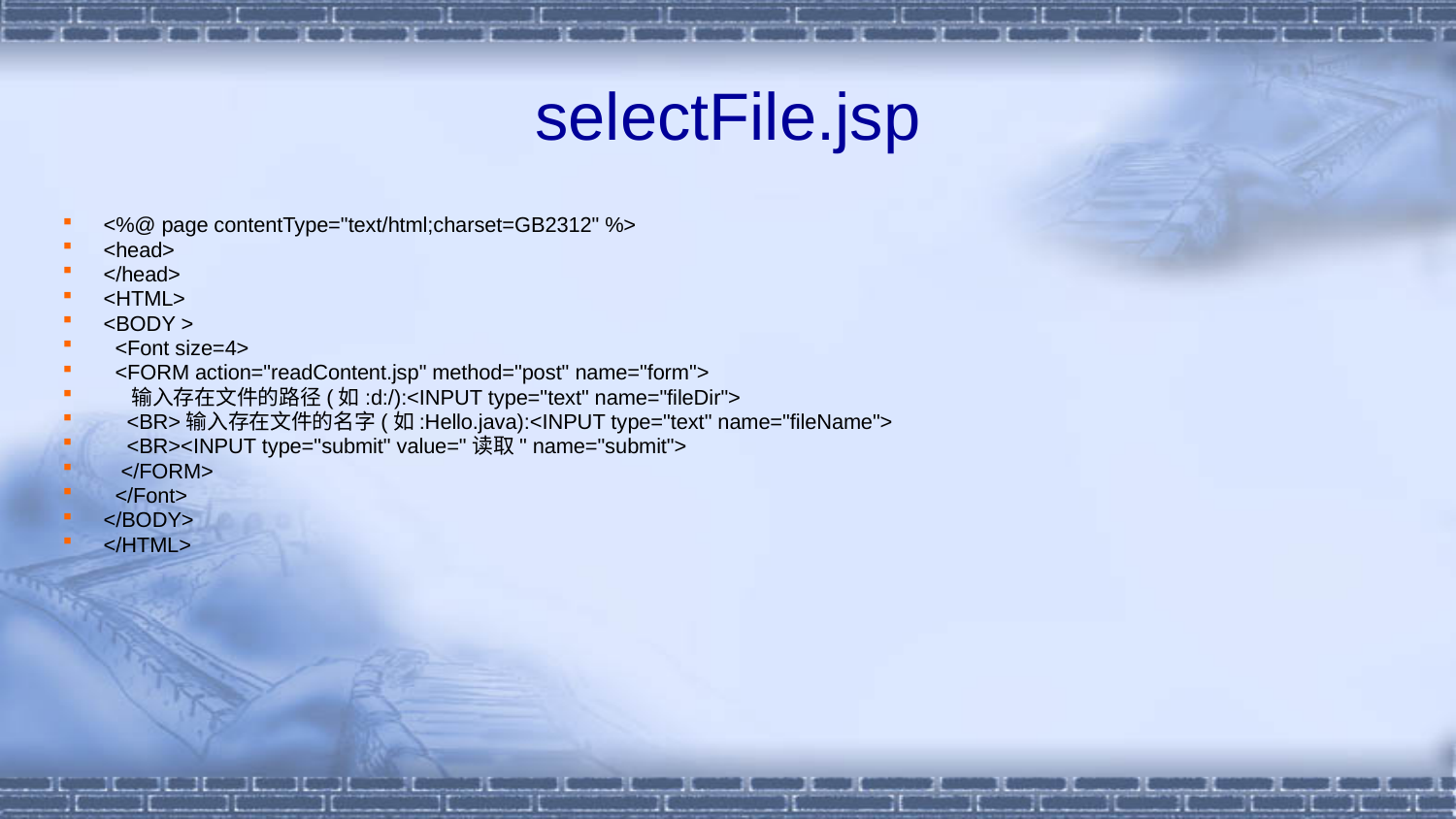

# selectFile.jsp
<%@ page contentType="text/html;charset=GB2312" %>
<head>
</head>
<HTML>
<BODY >
  <Font size=4>
  <FORM action="readContent.jsp" method="post" name="form">
     输入存在文件的路径(如:d:/):<INPUT type="text" name="fileDir">
    <BR>输入存在文件的名字(如:Hello.java):<INPUT type="text" name="fileName">
    <BR><INPUT type="submit" value="读取" name="submit">
   </FORM>
  </Font>
</BODY>
</HTML>